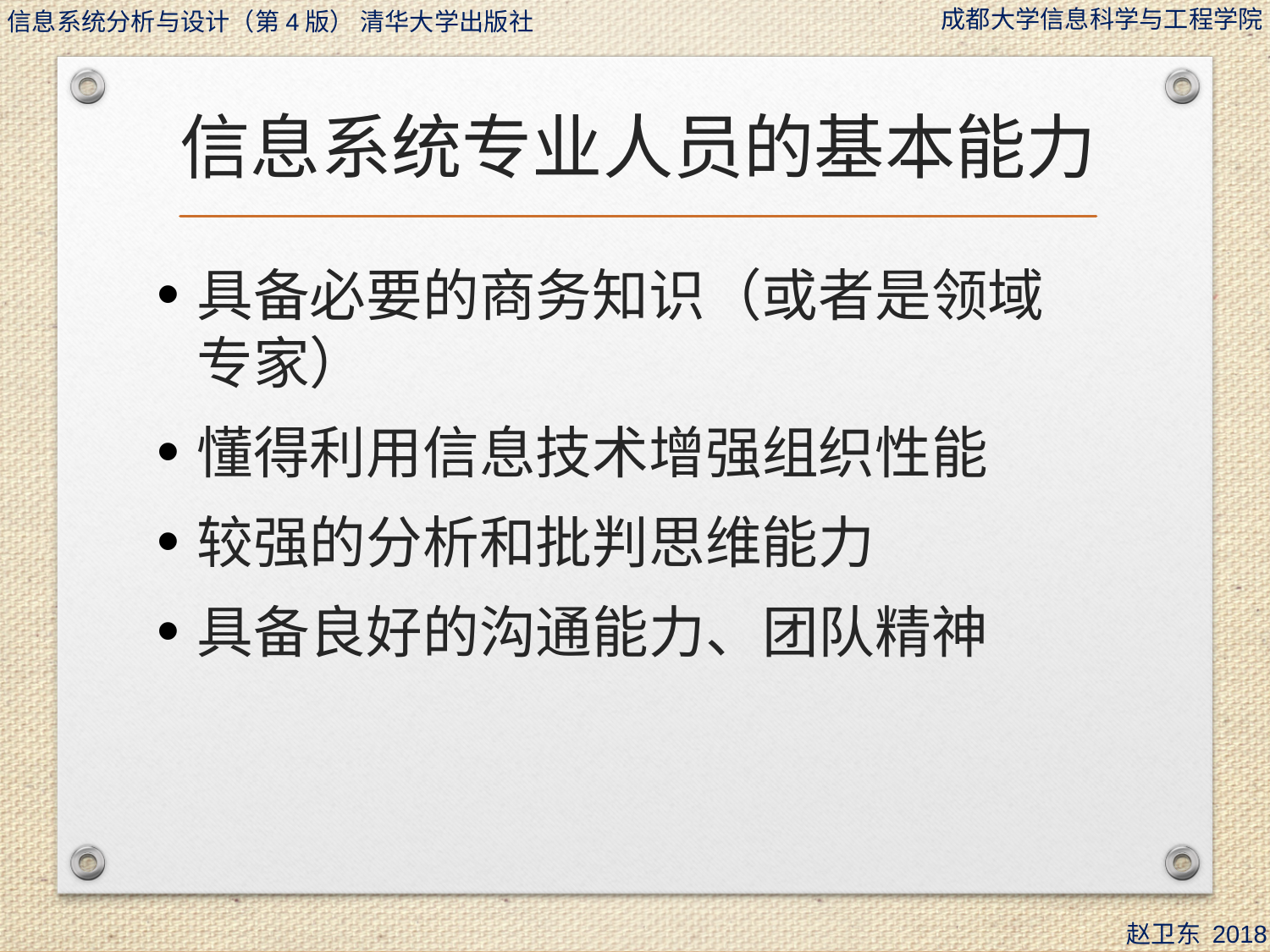

# 信息系统专业人员的基本能力
具备必要的商务知识（或者是领域专家）
懂得利用信息技术增强组织性能
较强的分析和批判思维能力
具备良好的沟通能力、团队精神